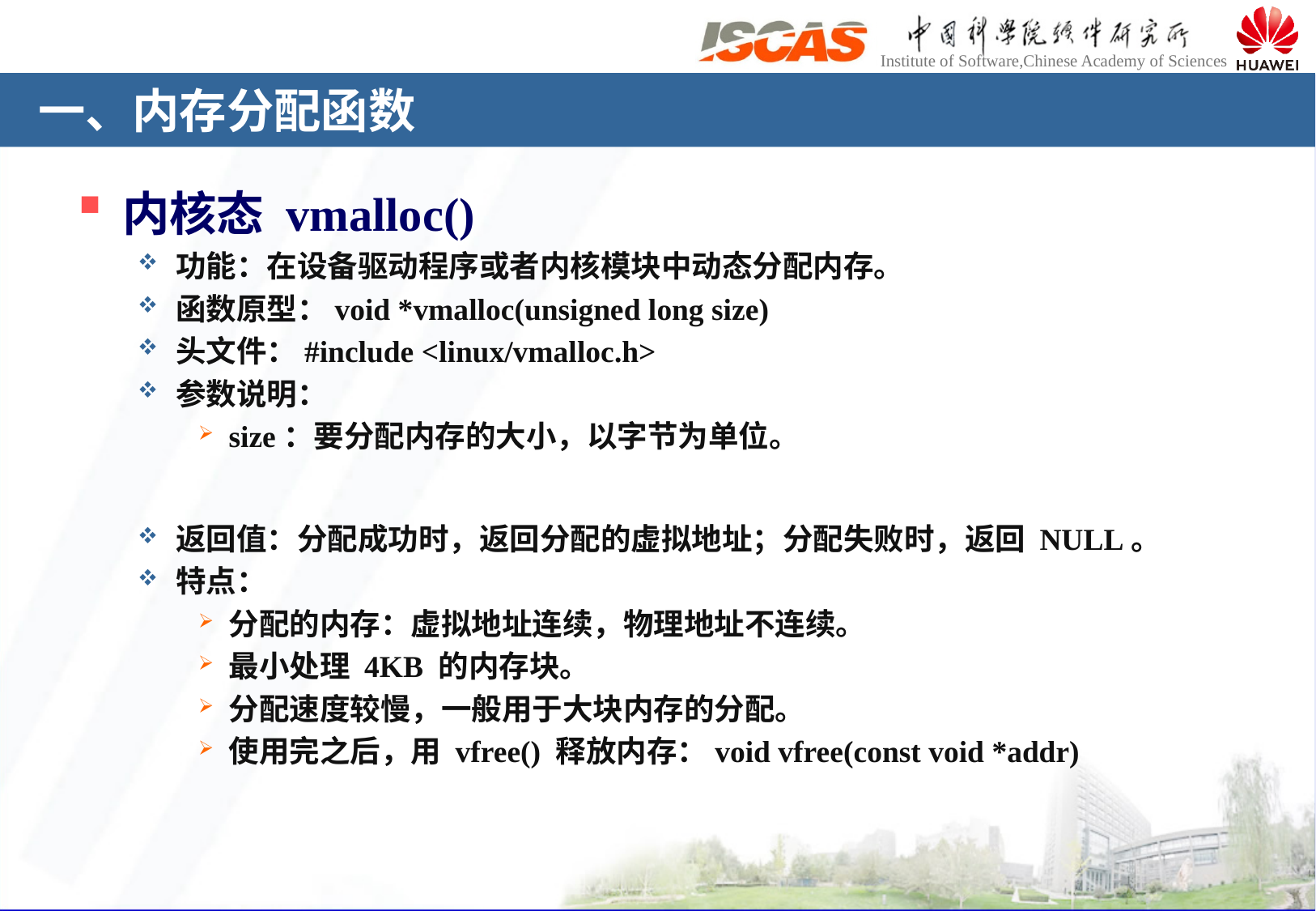

# 一、内存分配函数
内核态 vmalloc()
功能：在设备驱动程序或者内核模块中动态分配内存。
函数原型：void *vmalloc(unsigned long size)
头文件：#include <linux/vmalloc.h>
参数说明：
size：要分配内存的大小，以字节为单位。

返回值：分配成功时，返回分配的虚拟地址；分配失败时，返回 NULL。
特点：
分配的内存：虚拟地址连续，物理地址不连续。
最小处理 4KB 的内存块。
分配速度较慢，一般用于大块内存的分配。
使用完之后，用 vfree() 释放内存：void vfree(const void *addr)